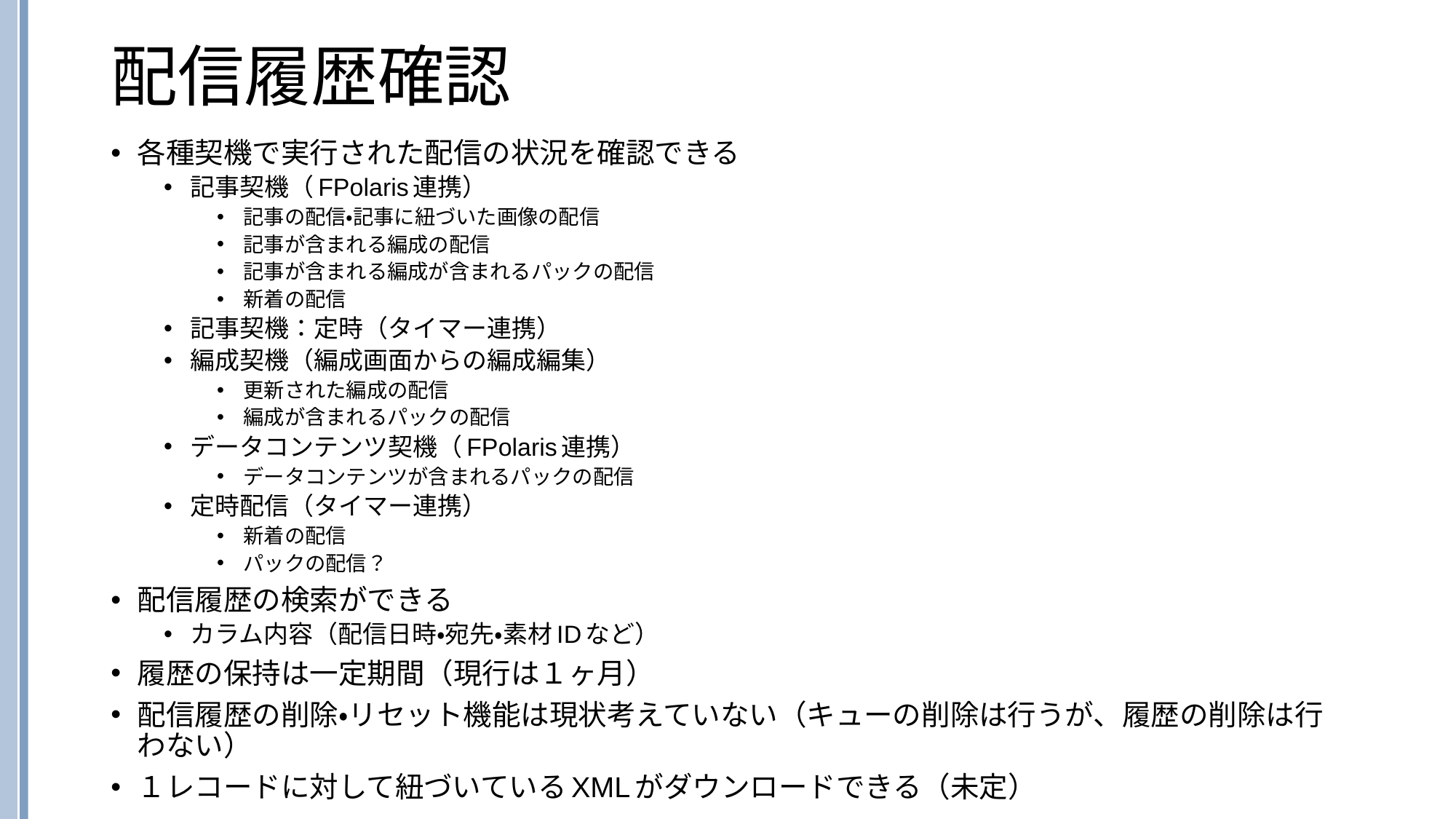

# 配信履歴確認
各種契機で実行された配信の状況を確認できる
記事契機（FPolaris連携）
記事の配信・記事に紐づいた画像の配信
記事が含まれる編成の配信
記事が含まれる編成が含まれるパックの配信
新着の配信
記事契機：定時（タイマー連携）
編成契機（編成画面からの編成編集）
更新された編成の配信
編成が含まれるパックの配信
データコンテンツ契機（FPolaris連携）
データコンテンツが含まれるパックの配信
定時配信（タイマー連携）
新着の配信
パックの配信？
配信履歴の検索ができる
カラム内容（配信日時・宛先・素材IDなど）
履歴の保持は一定期間（現行は１ヶ月）
配信履歴の削除・リセット機能は現状考えていない（キューの削除は行うが、履歴の削除は行わない）
１レコードに対して紐づいているXMLがダウンロードできる（未定）